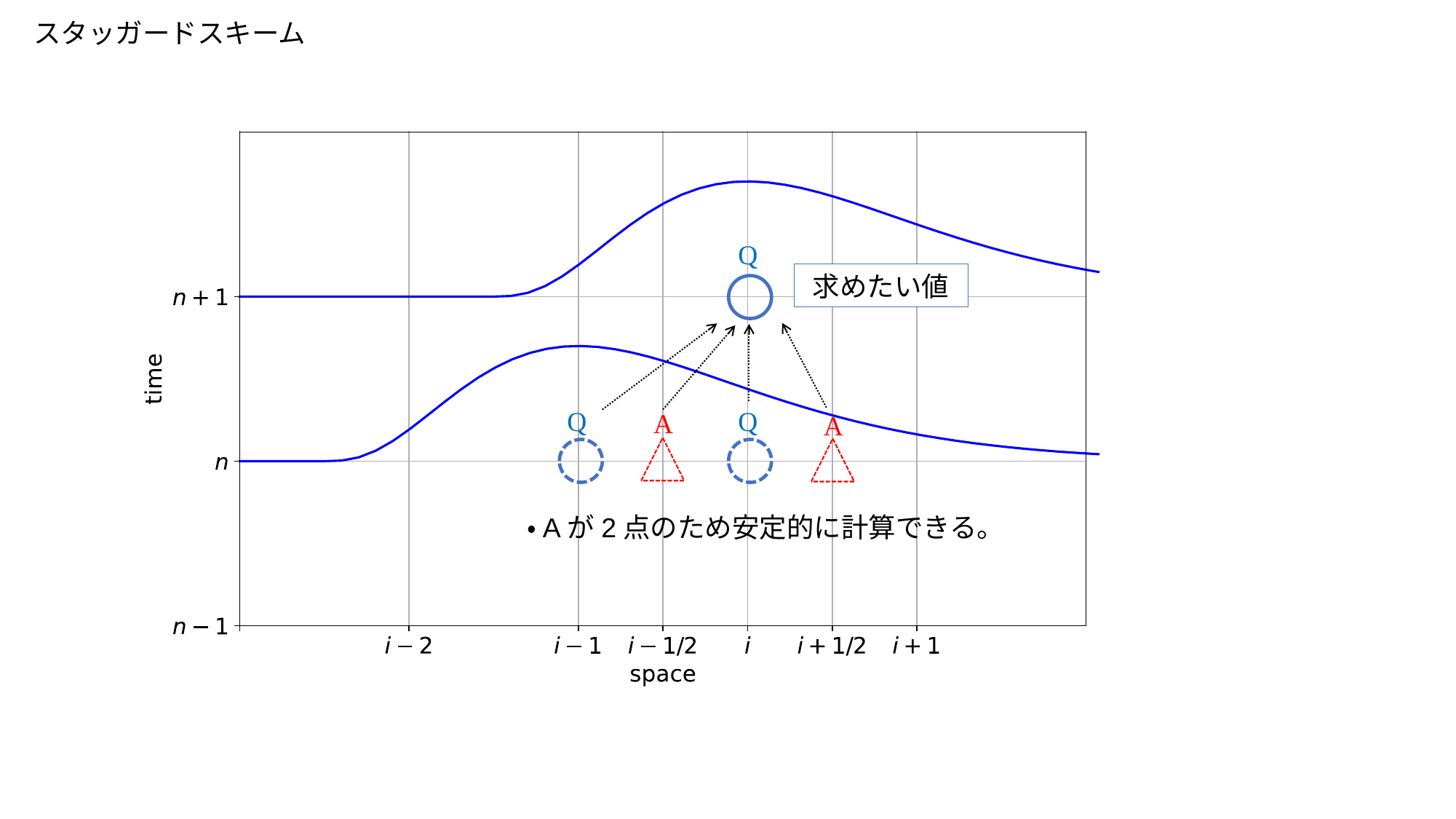

スタッガードスキーム

Q
求めたい値

Q
Q
A
A

・Aが2点のため安定的に計算できる。